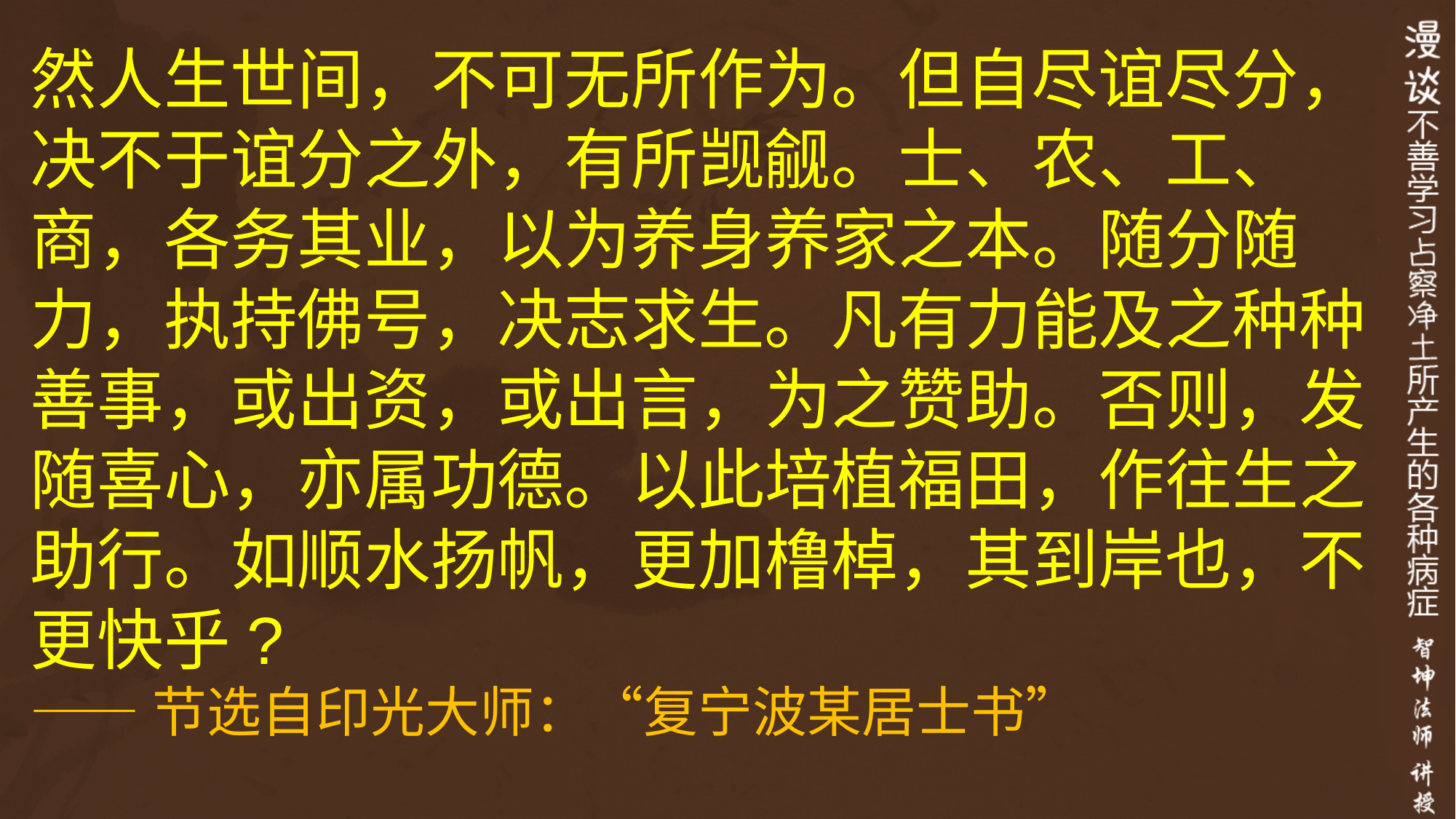

然人生世间，不可无所作为。但自尽谊尽分，决不于谊分之外，有所觊觎。士、农、工、商，各务其业，以为养身养家之本。随分随力，执持佛号，决志求生。凡有力能及之种种善事，或出资，或出言，为之赞助。否则，发随喜心，亦属功德。以此培植福田，作往生之助行。如顺水扬帆，更加橹棹，其到岸也，不更快乎?
——节选自印光大师：“复宁波某居士书”